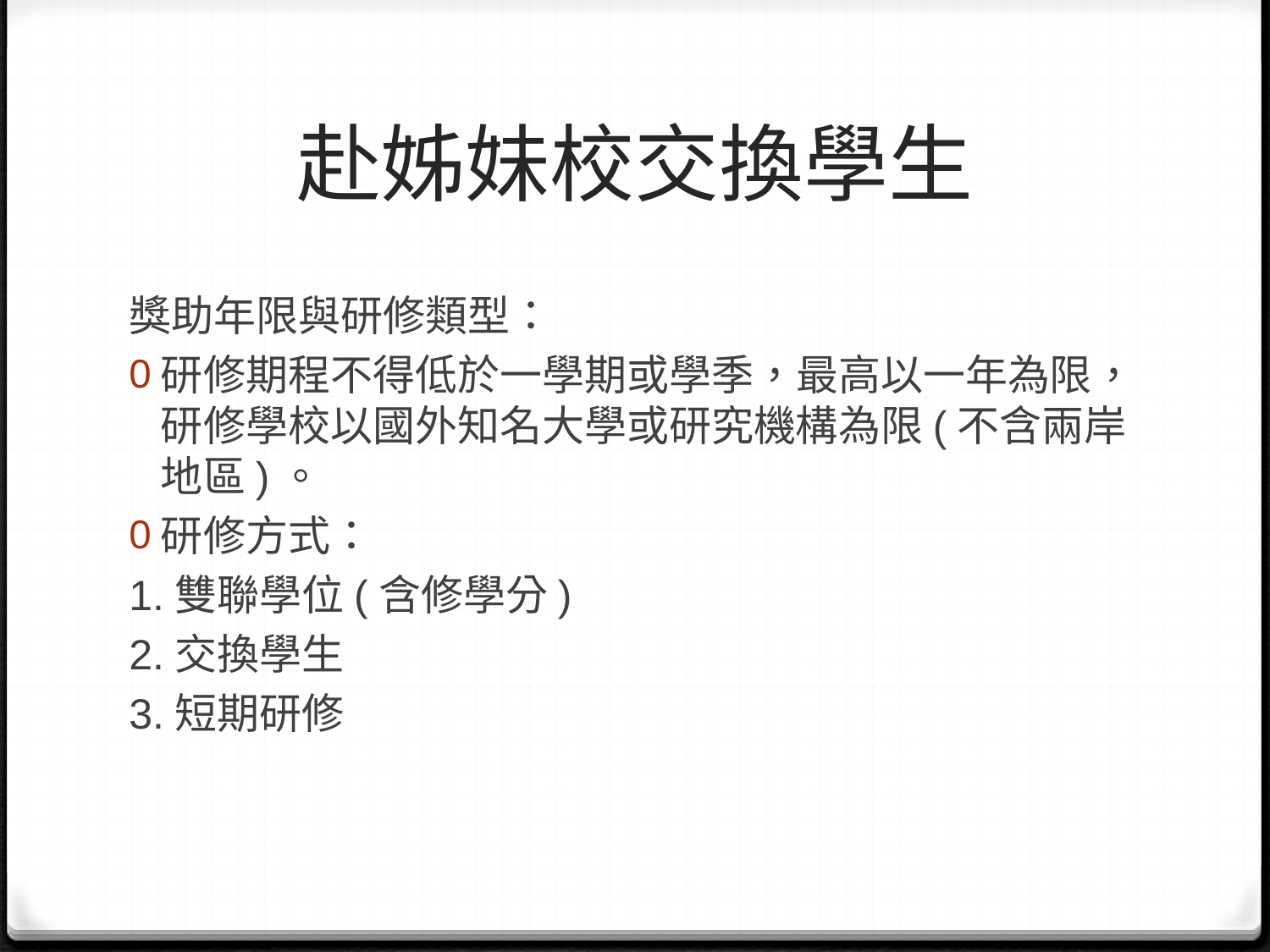

# 赴姊妹校交換學生
獎助年限與研修類型：
研修期程不得低於一學期或學季，最高以一年為限，研修學校以國外知名大學或研究機構為限(不含兩岸地區)。
研修方式：
1.雙聯學位(含修學分)
2.交換學生
3.短期研修